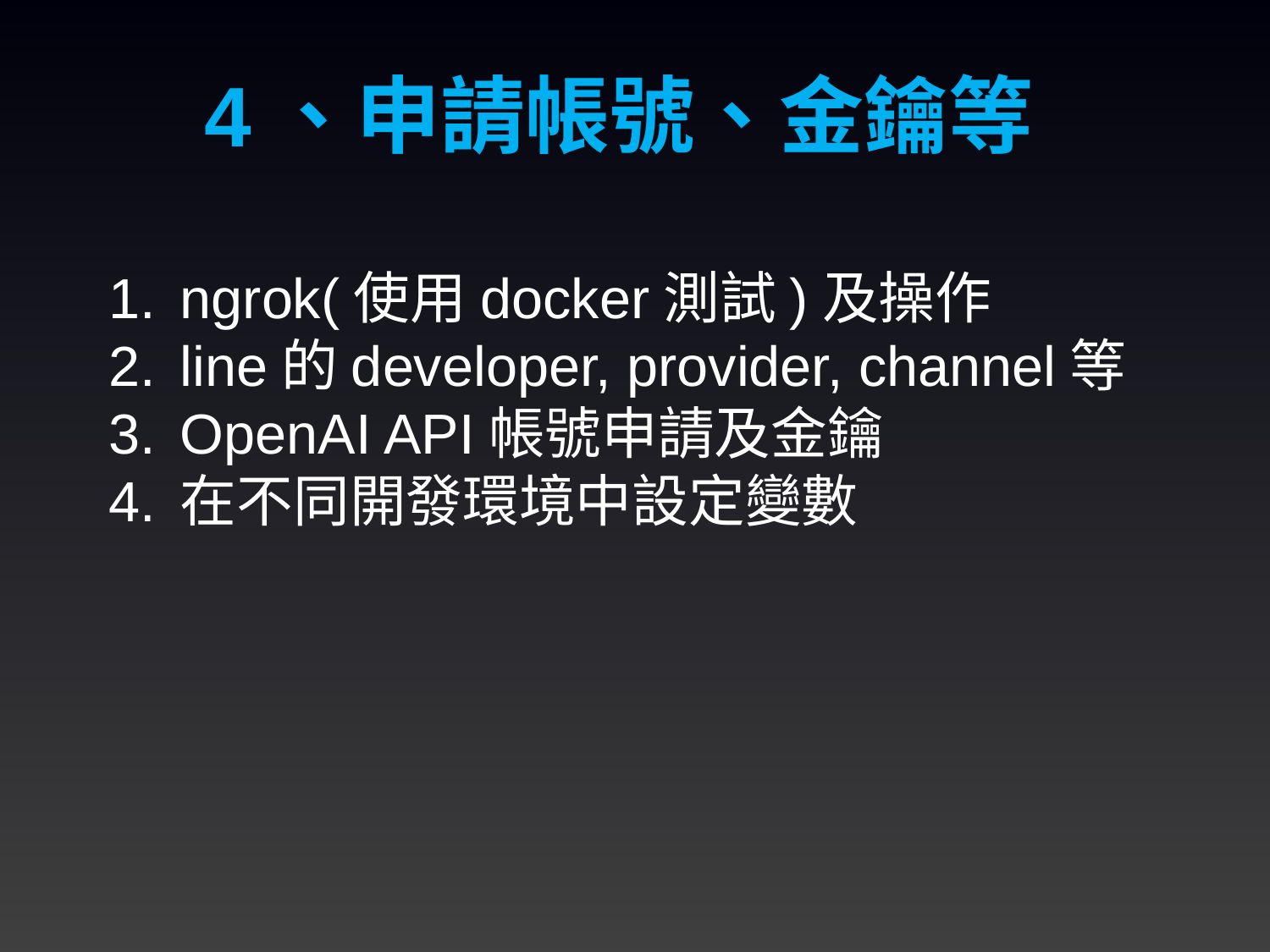

4、申請帳號、金鑰等
ngrok(使用docker測試)及操作
line的developer, provider, channel等
OpenAI API帳號申請及金鑰
在不同開發環境中設定變數